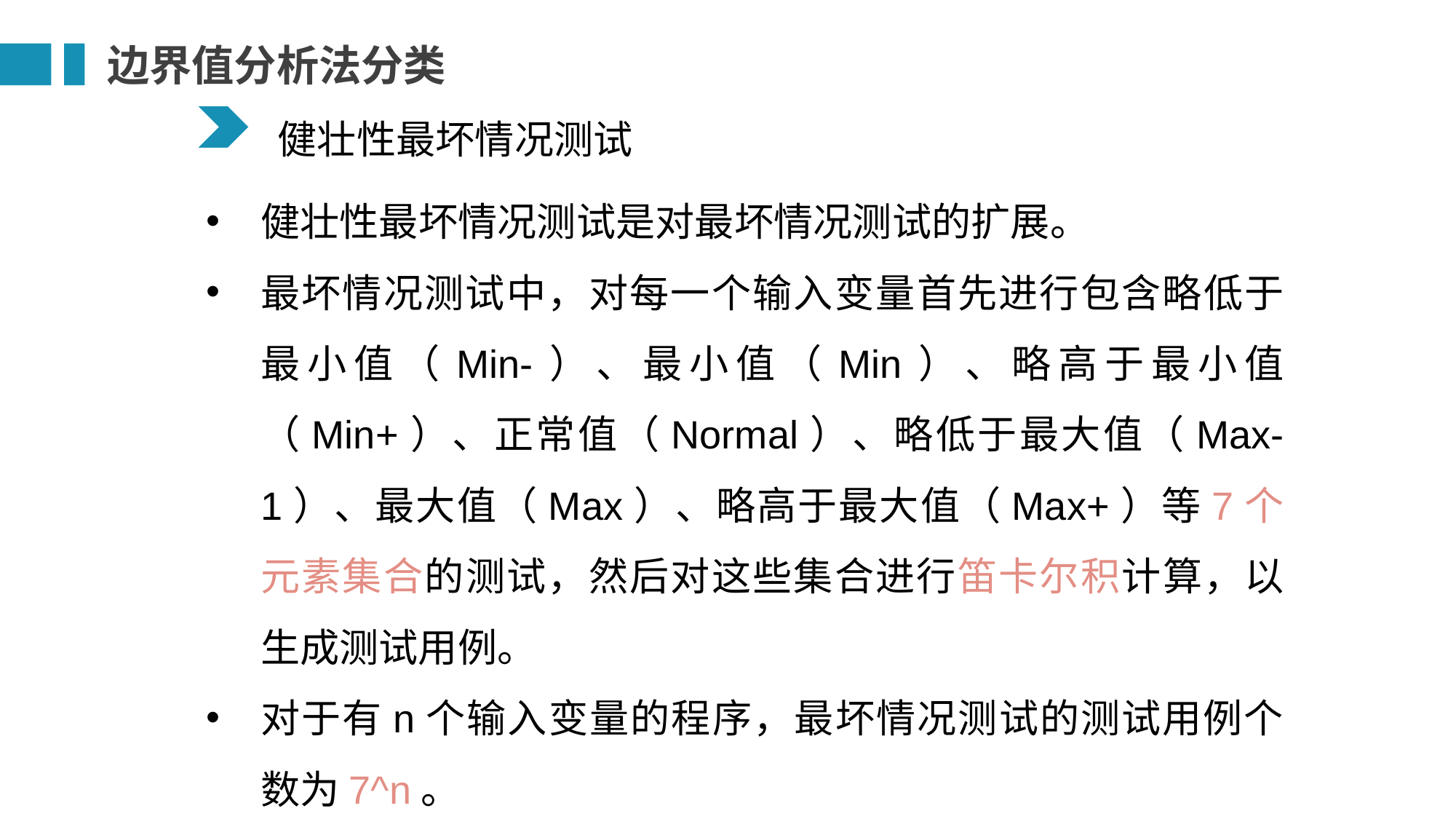

边界值分析法分类

健壮性最坏情况测试

健壮性最坏情况测试是对最坏情况测试的扩展。
最坏情况测试中，对每一个输入变量首先进行包含略低于最小值（Min-）、最小值（Min）、略高于最小值（Min+）、正常值（Normal）、略低于最大值（Max-1）、最大值（Max）、略高于最大值（Max+）等7个元素集合的测试，然后对这些集合进行笛卡尔积计算，以生成测试用例。
对于有n个输入变量的程序，最坏情况测试的测试用例个数为7^n。

49